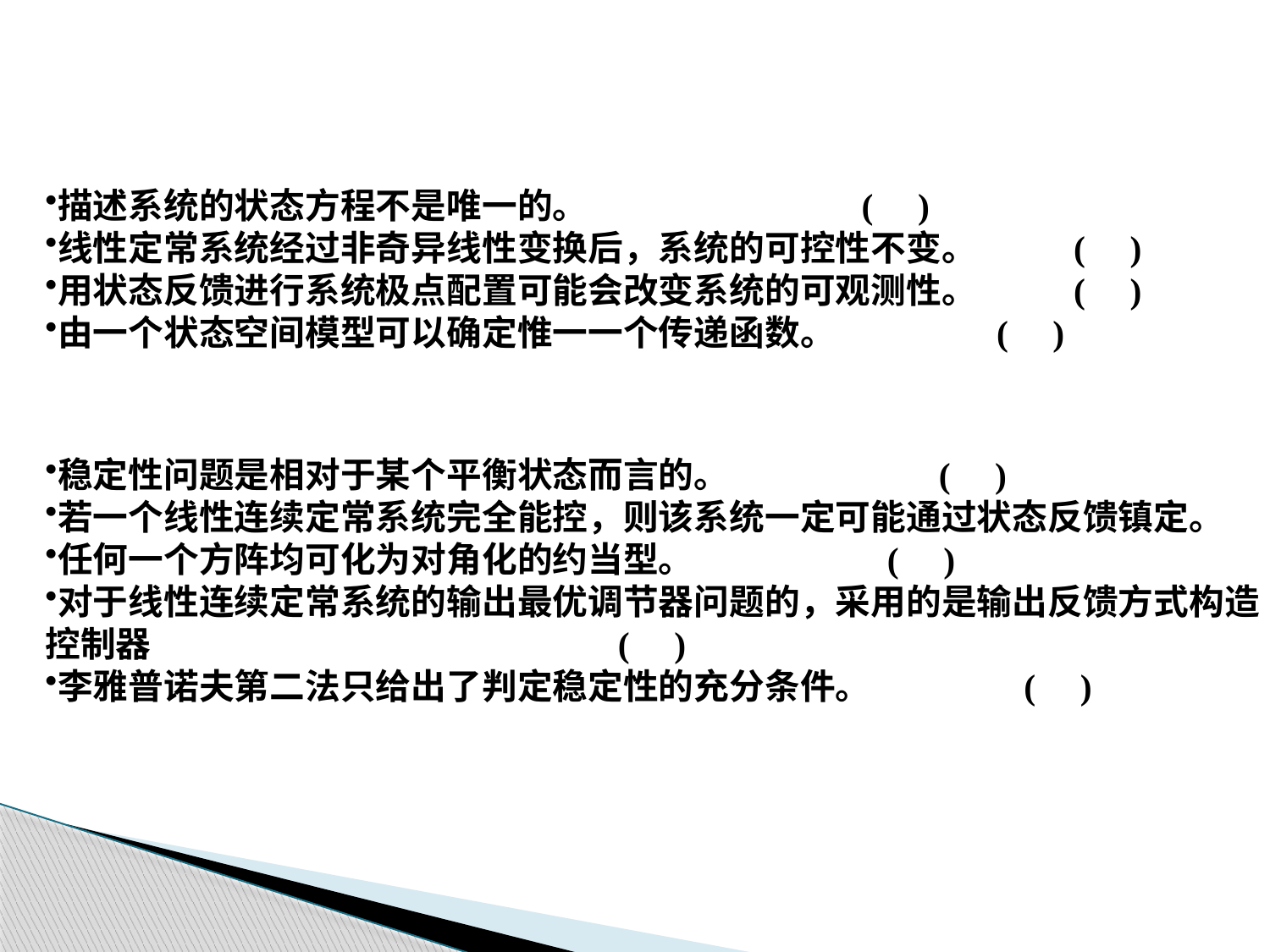

描述系统的状态方程不是唯一的。                                 (     )
线性定常系统经过非奇异线性变换后，系统的可控性不变。           (     )
用状态反馈进行系统极点配置可能会改变系统的可观测性。           (     )
由一个状态空间模型可以确定惟一一个传递函数。                   (     )

稳定性问题是相对于某个平衡状态而言的。                         (     )
若一个线性连续定常系统完全能控，则该系统一定可能通过状态反馈镇定。
任何一个方阵均可化为对角化的约当型。                       (     )
对于线性连续定常系统的输出最优调节器问题的，采用的是输出反馈方式构造
控制器                                                         (     )
李雅普诺夫第二法只给出了判定稳定性的充分条件。                  (     )